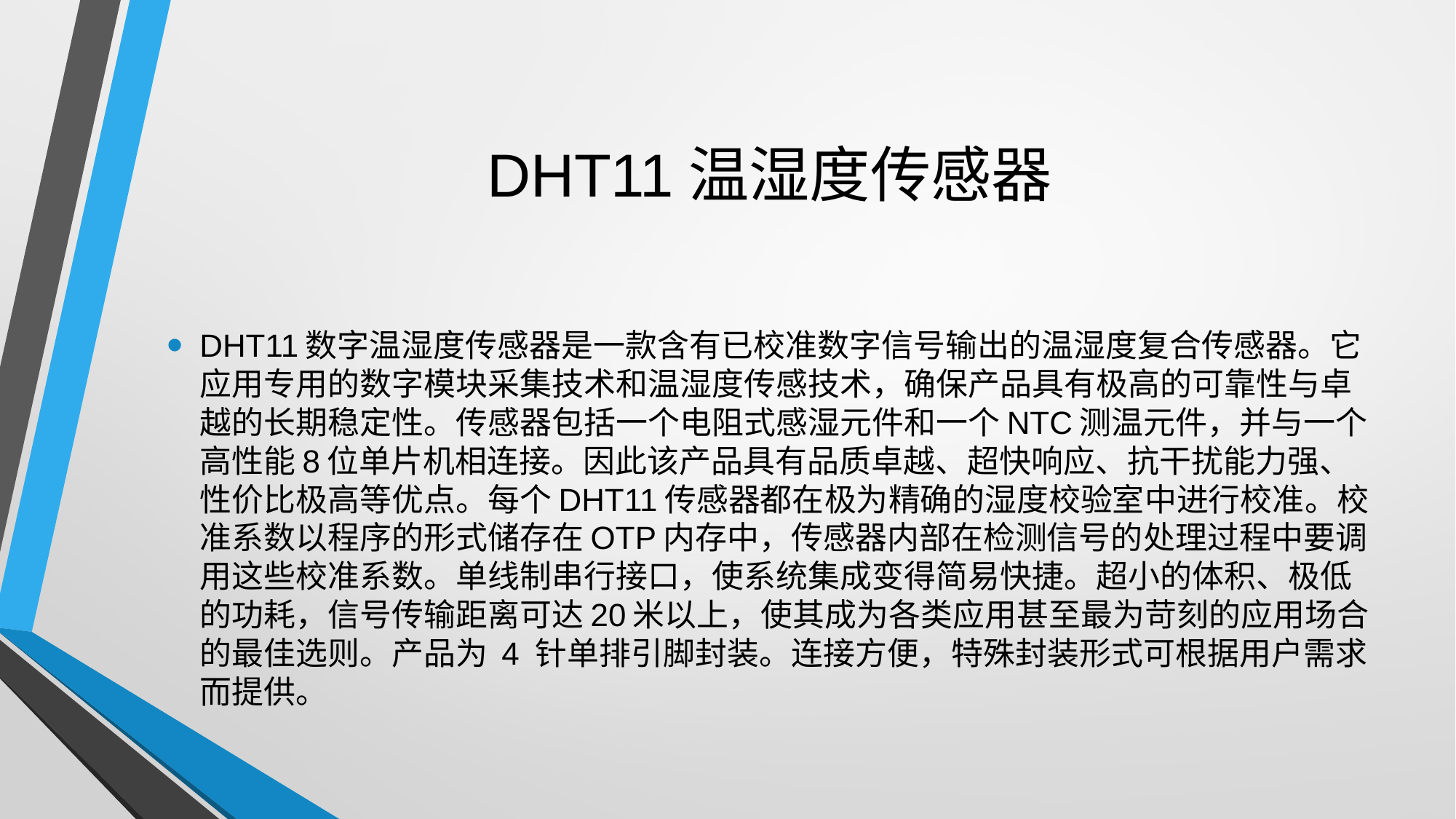

# DHT11温湿度传感器
DHT11数字温湿度传感器是一款含有已校准数字信号输出的温湿度复合传感器。它应用专用的数字模块采集技术和温湿度传感技术，确保产品具有极高的可靠性与卓越的长期稳定性。传感器包括一个电阻式感湿元件和一个NTC测温元件，并与一个高性能8位单片机相连接。因此该产品具有品质卓越、超快响应、抗干扰能力强、性价比极高等优点。每个DHT11传感器都在极为精确的湿度校验室中进行校准。校准系数以程序的形式储存在OTP内存中，传感器内部在检测信号的处理过程中要调用这些校准系数。单线制串行接口，使系统集成变得简易快捷。超小的体积、极低的功耗，信号传输距离可达20米以上，使其成为各类应用甚至最为苛刻的应用场合的最佳选则。产品为 4 针单排引脚封装。连接方便，特殊封装形式可根据用户需求而提供。